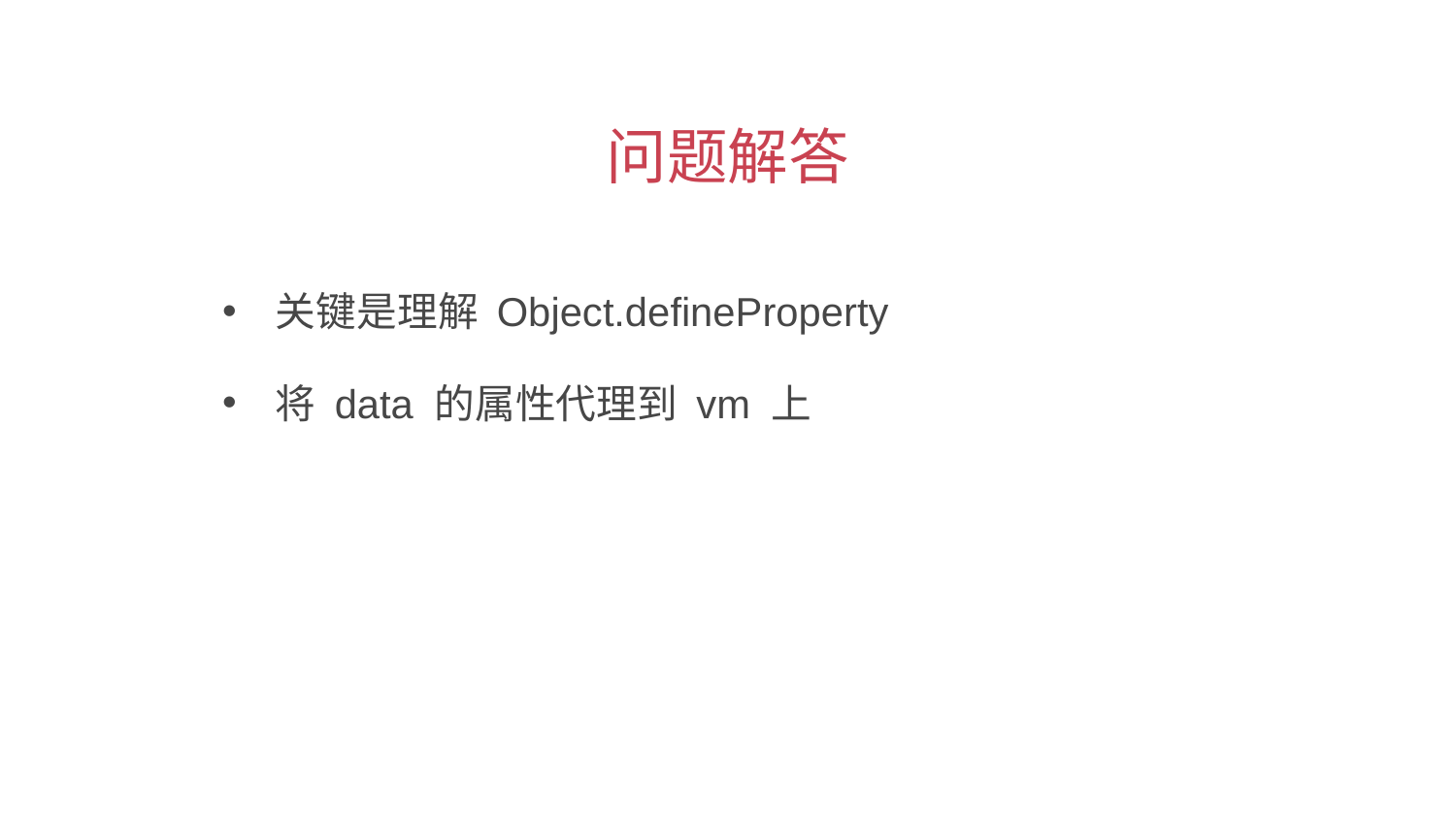

问题解答
 关键是理解 Object.defineProperty
 将 data 的属性代理到 vm 上